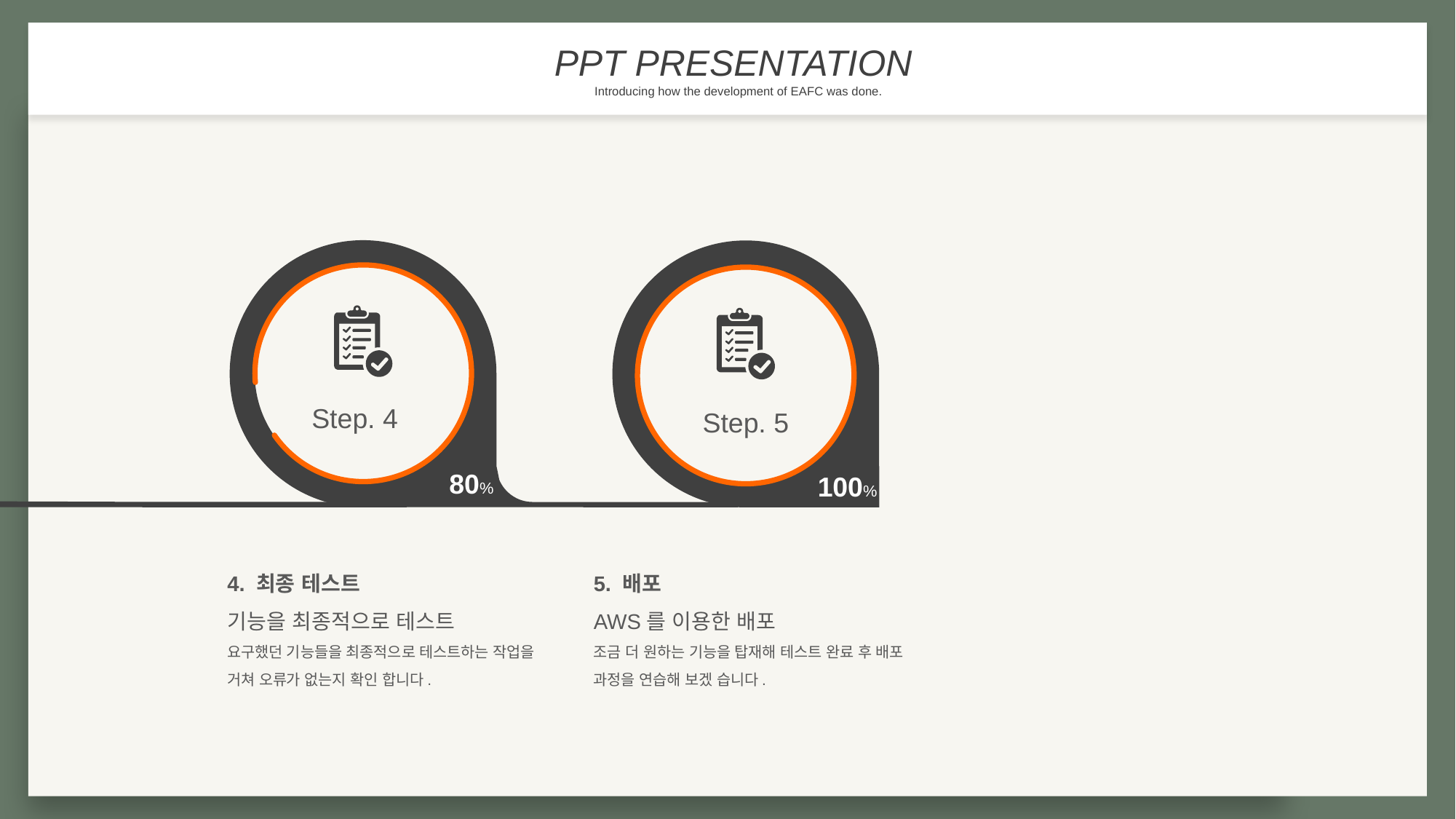

PPT PRESENTATION
Introducing how the development of EAFC was done.

Step. 4
Step. 5
65%
80%
100%
5. 배포
AWS를 이용한 배포
조금 더 원하는 기능을 탑재해 테스트 완료 후 배포 과정을 연습해 보겠 습니다.
4. 최종 테스트
기능을 최종적으로 테스트
요구했던 기능들을 최종적으로 테스트하는 작업을 거쳐 오류가 없는지 확인 합니다.